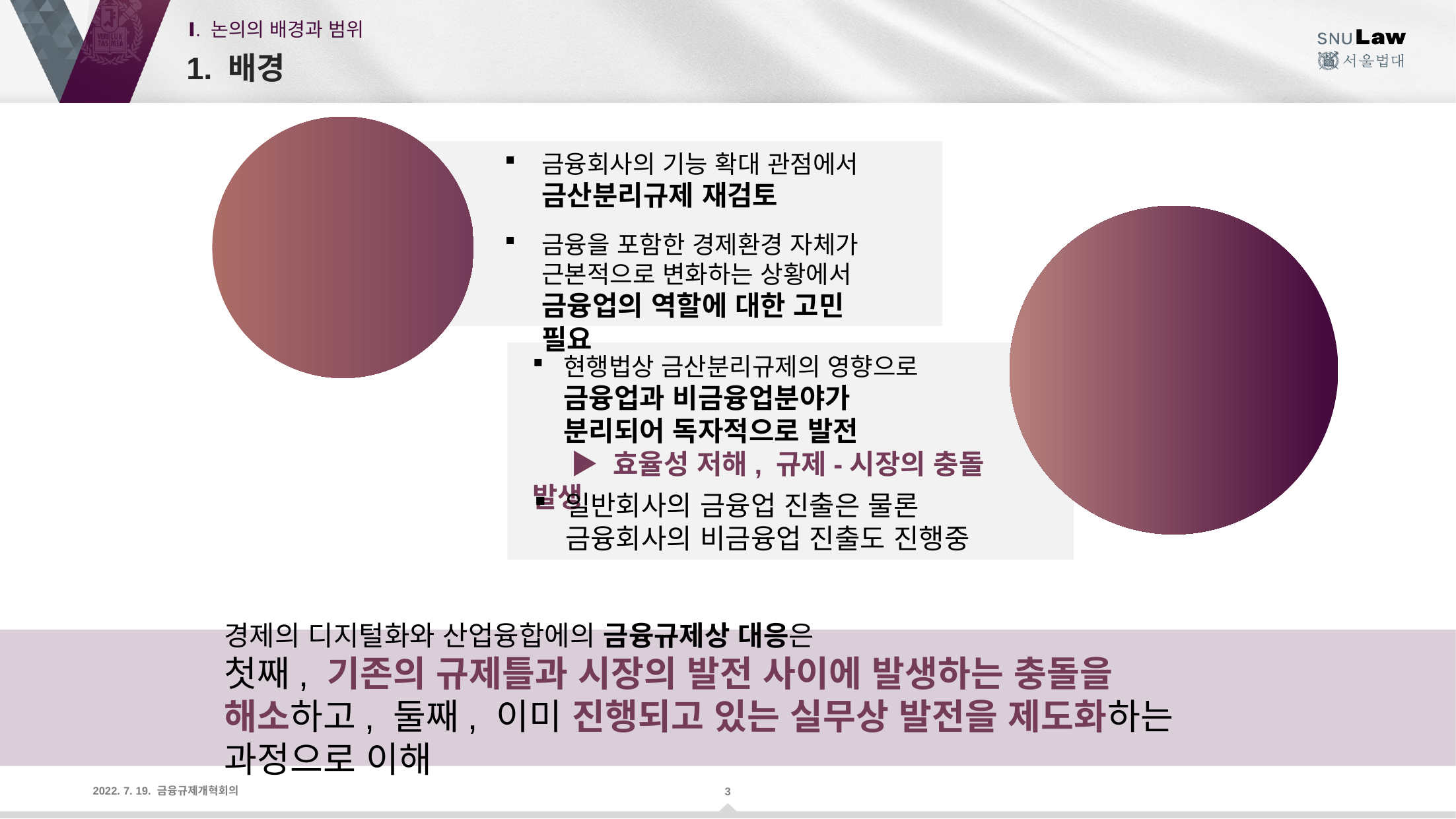

Ⅰ. 논의의 배경과 범위
# 1. 배경

금융회사의 기능 확대 관점에서 금산분리규제 재검토

금융을 포함한 경제환경 자체가 근본적으로 변화하는 상황에서 금융업의 역할에 대한 고민 필요

‘경제의 디지털화’
신기술이 금융업의 사업모델·영업방법에 획기적 변화 초래

현행법상 금산분리규제의 영향으로
금융업과 비금융업분야가
분리되어 독자적으로 발전
     ▶ 효율성 저해, 규제-시장의 충돌 발생
일반회사의 금융업 진출은 물론
금융회사의 비금융업 진출도 진행중
경제의 디지털화와 산업융합에의 금융규제상 대응은
첫째, 기존의 규제틀과 시장의 발전 사이에 발생하는 충돌을 해소하고, 둘째, 이미 진행되고 있는 실무상 발전을 제도화하는 과정으로 이해